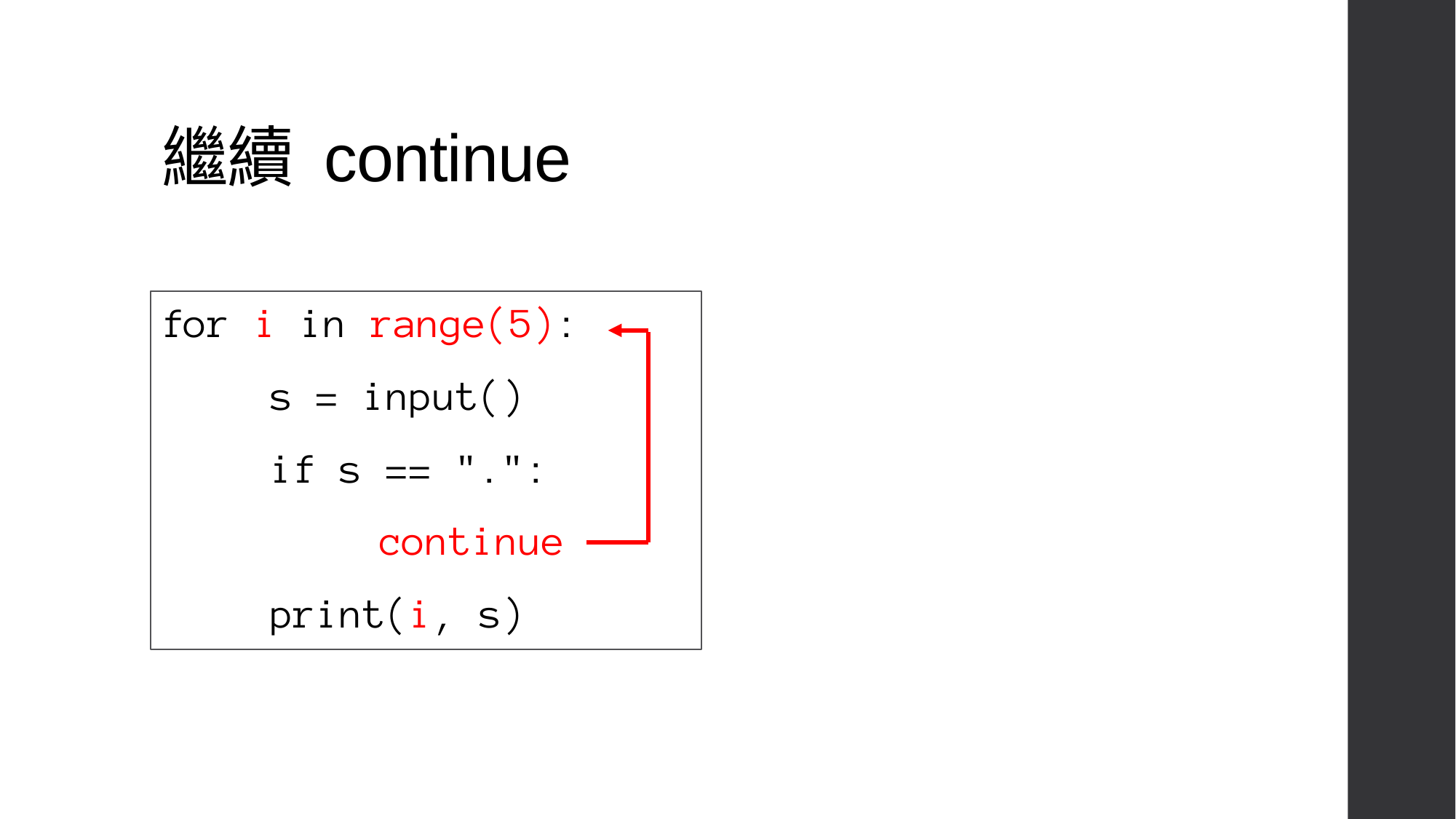

# 繼續 continue

for i in range(5):
	s = input()
	if s == ".":
		continue
	print(i, s)